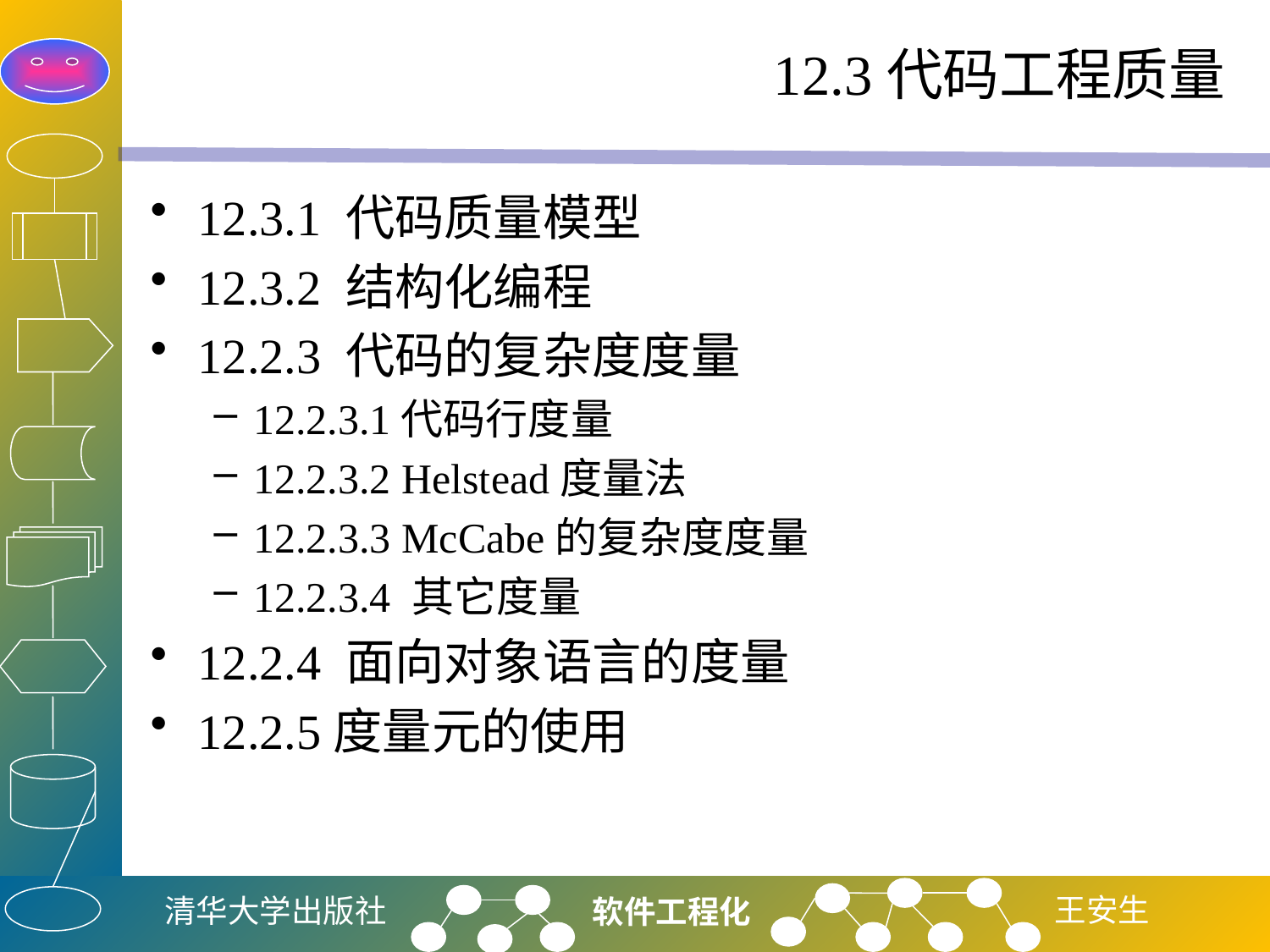

# 12.3代码工程质量
12.3.1 代码质量模型
12.3.2 结构化编程
12.2.3 代码的复杂度度量
12.2.3.1代码行度量
12.2.3.2 Helstead度量法
12.2.3.3 McCabe的复杂度度量
12.2.3.4 其它度量
12.2.4 面向对象语言的度量
12.2.5度量元的使用